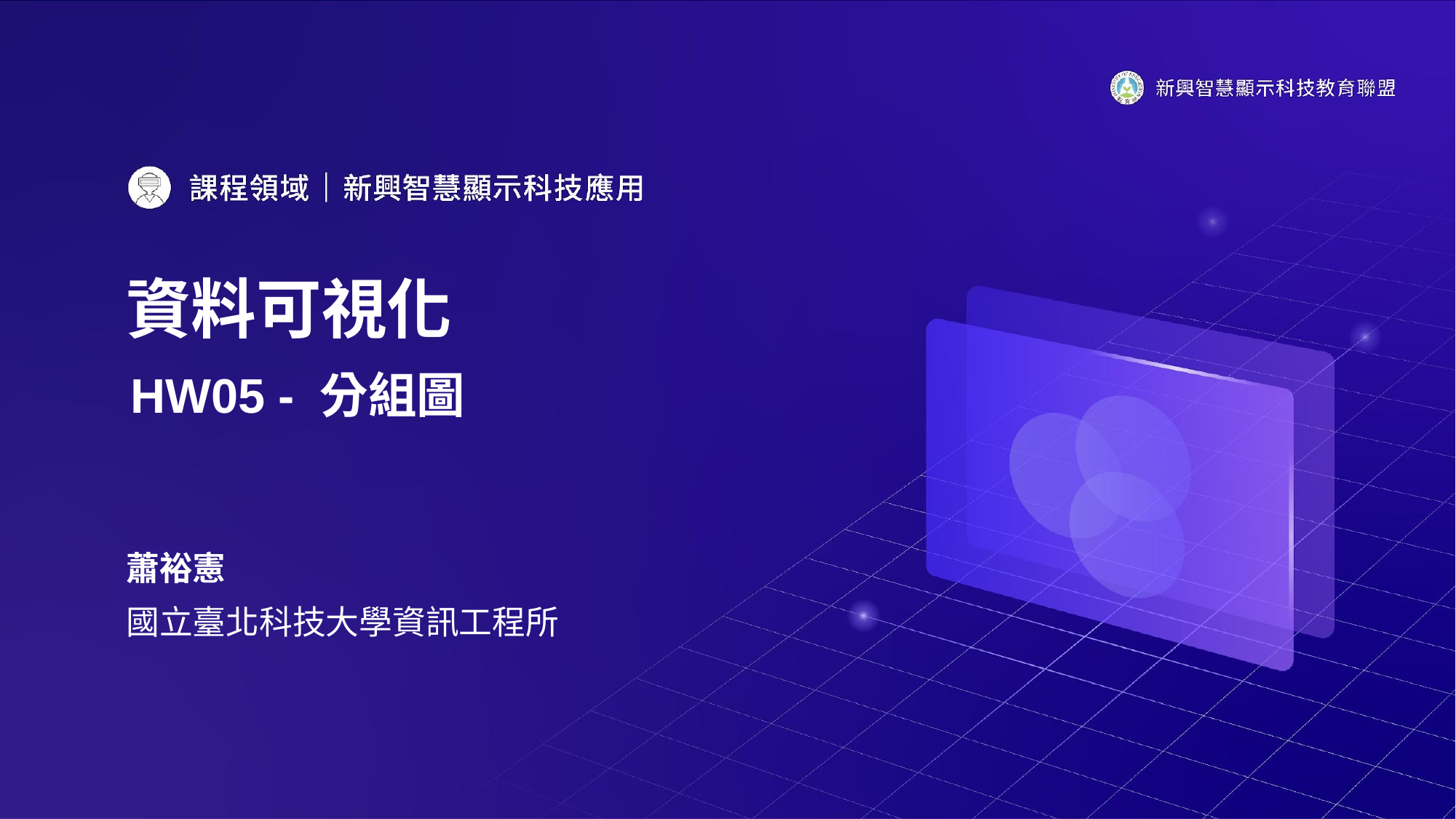

# 資料可視化
HW05 - 分組圖
蕭裕憲
國立臺北科技大學資訊工程所